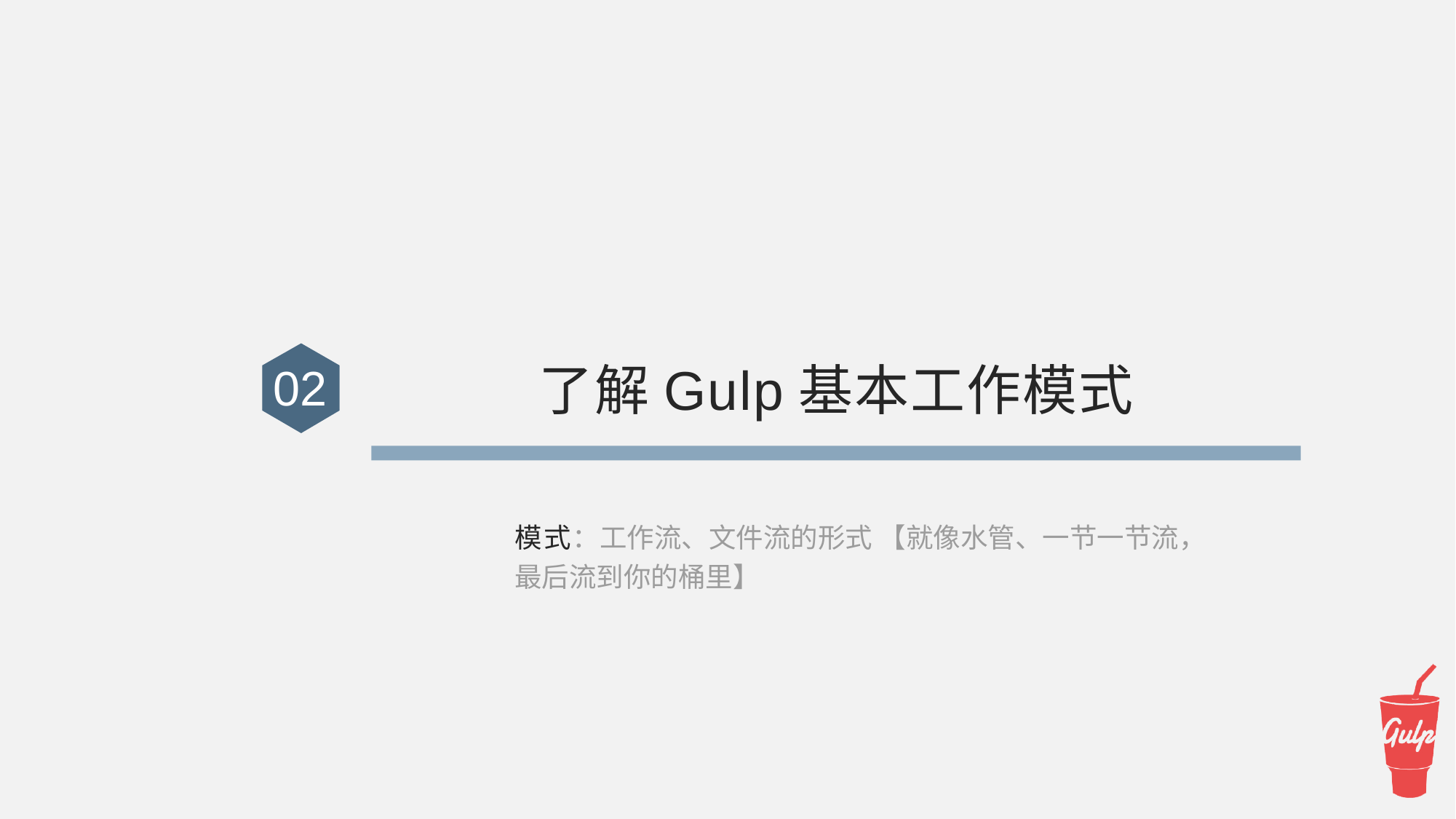

# 了解Gulp基本工作模式
02
模式：工作流、文件流的形式 【就像水管、一节一节流，最后流到你的桶里】